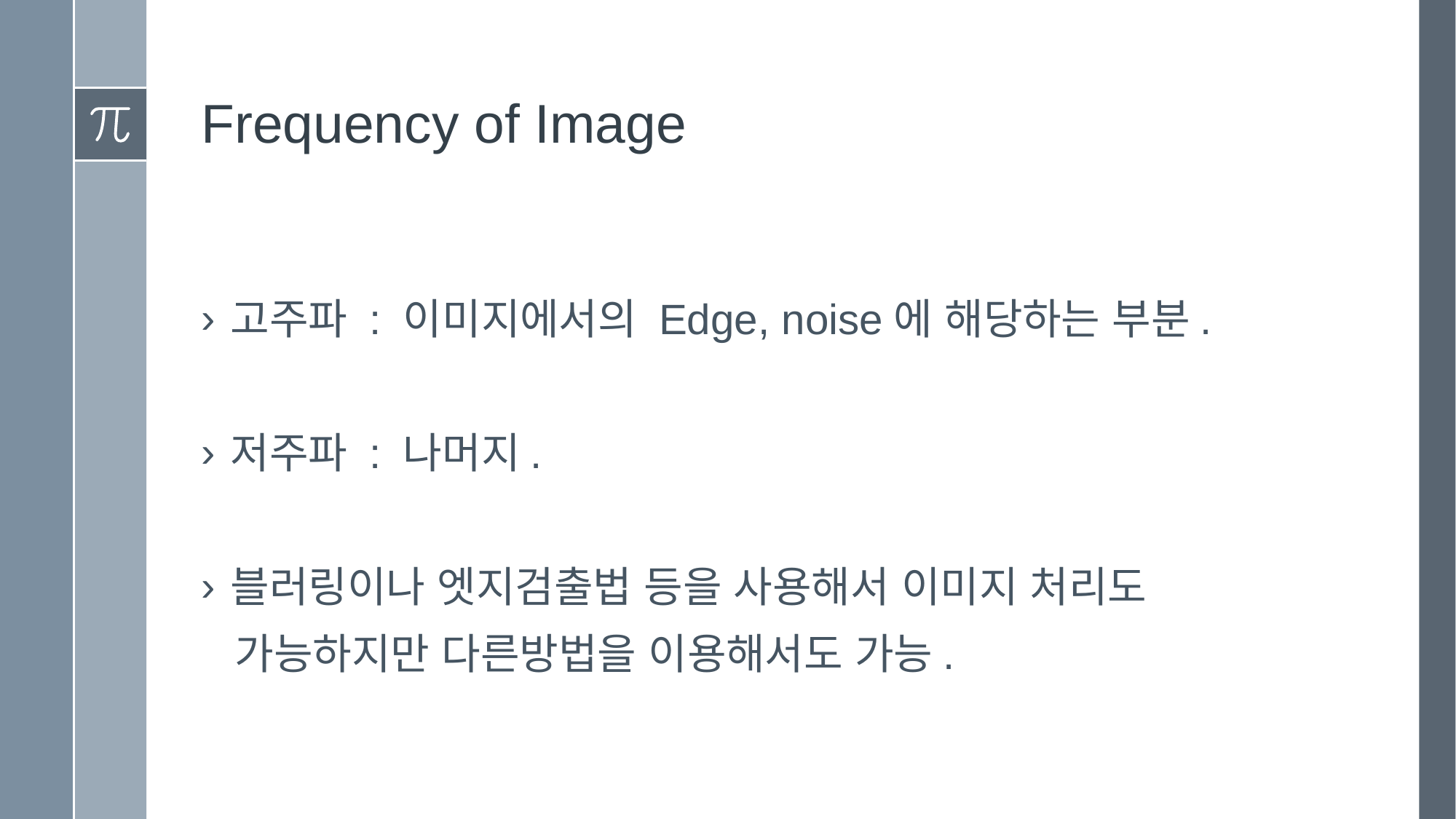

# Frequency of Image

고주파 : 이미지에서의 Edge, noise에 해당하는 부분.

저주파 : 나머지.

블러링이나 엣지검출법 등을 사용해서 이미지 처리도
  가능하지만 다른방법을 이용해서도 가능.